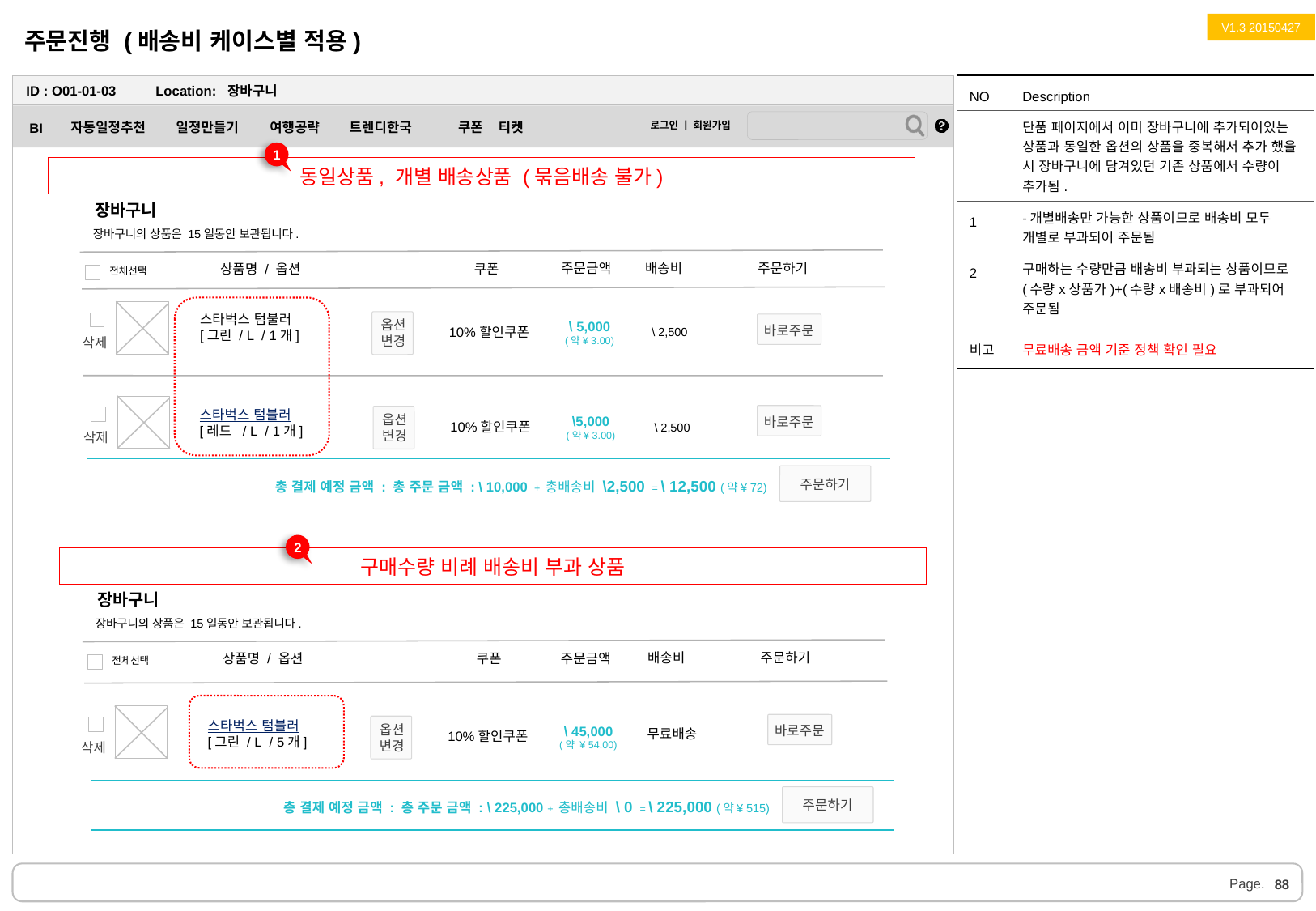

주문진행 (배송비 케이스별 적용)
V1.3 20150427
| NO | Description |
| --- | --- |
|  | 단품 페이지에서 이미 장바구니에 추가되어있는 상품과 동일한 옵션의 상품을 중복해서 추가 했을 시 장바구니에 담겨있던 기존 상품에서 수량이 추가됨. |
| 1 | -개별배송만 가능한 상품이므로 배송비 모두 개별로 부과되어 주문됨 |
| 2 | 구매하는 수량만큼 배송비 부과되는 상품이므로 (수량x상품가)+(수량x배송비)로 부과되어 주문됨 |
| 비고 | 무료배송 금액 기준 정책 확인 필요 |
ID : O01-01-03
Location:  장바구니
1
동일상품, 개별 배송상품 (묶음배송 불가)
장바구니
장바구니의 상품은 15일동안 보관됩니다.
주문하기
주문금액
배송비
상품명 / 옵션
쿠폰
전체선택

스타벅스 텀불러
[그린 / L  / 1개]
옵션
변경

\ 5,000
(약¥ 3.00)

바로주문
10%할인쿠폰
\ 2,500
삭제

스타벅스 텀블러
[레드  / L  / 1개]
옵션
변경

바로주문
\5,000
(약¥ 3.00)

10%할인쿠폰
\ 2,500
삭제

주문하기
총 결제 예정 금액 : 총 주문 금액 : \ 10,000  + 총배송비 \2,500  = \ 12,500 (약¥ 72)
2
구매수량 비례 배송비 부과 상품
장바구니
장바구니의 상품은 15일동안 보관됩니다.
주문하기
배송비
주문금액
상품명 / 옵션
쿠폰
전체선택

스타벅스 텀블러
[그린 / L  / 5개]

바로주문
옵션
변경

\ 45,000
(약 ¥ 54.00)

무료배송
10%할인쿠폰
삭제

주문하기
총 결제 예정 금액 : 총 주문 금액 : \ 225,000 + 총배송비 \ 0  = \ 225,000 (약¥ 515)
88